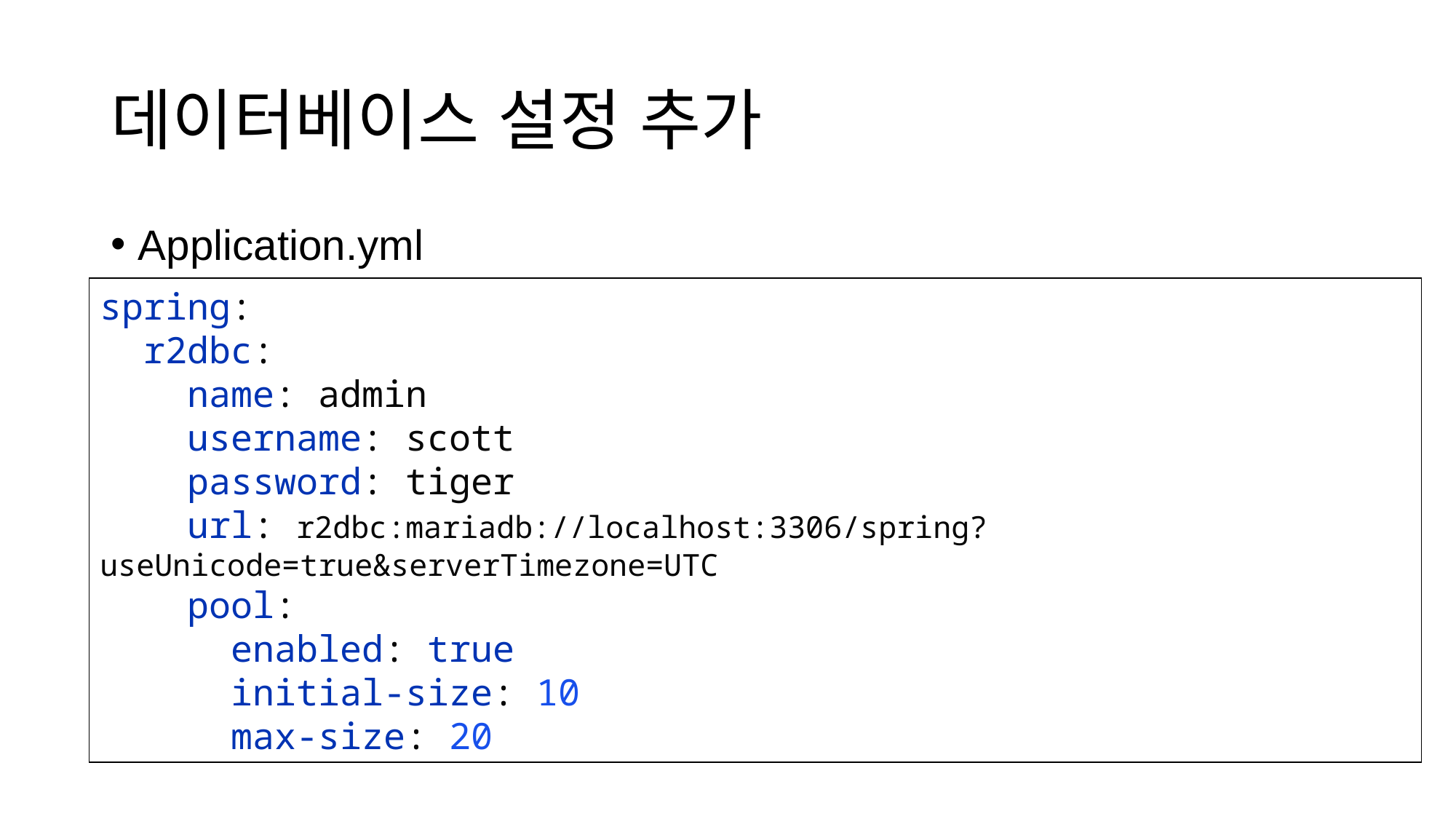

# 데이터베이스 설정 추가
Application.yml

spring:
  r2dbc:
    name: admin
    username: scott
    password: tiger
    url: r2dbc:mariadb://localhost:3306/spring?useUnicode=true&serverTimezone=UTC
    pool:
      enabled: true
      initial-size: 10
      max-size: 20